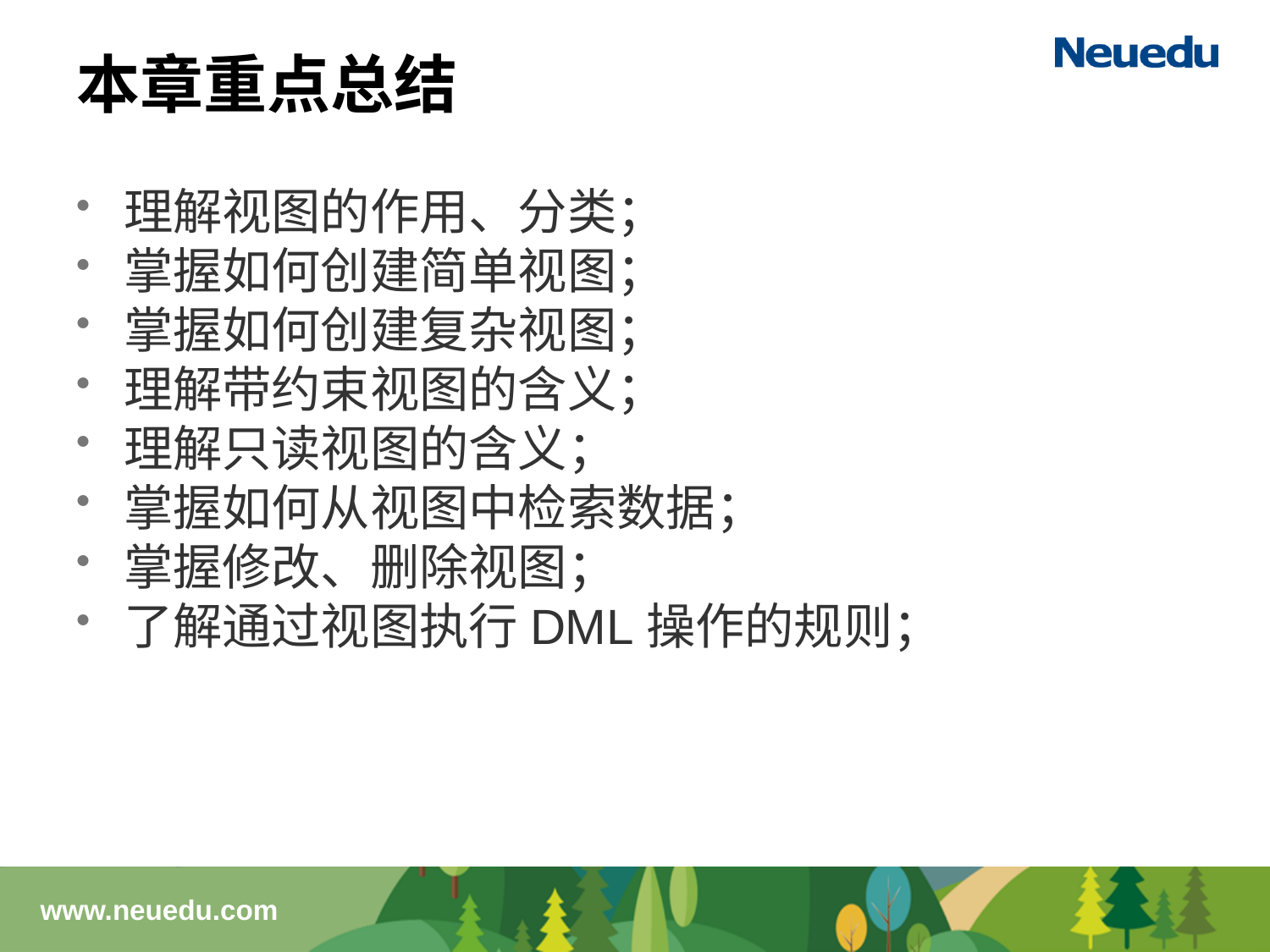

# 本章重点总结
理解视图的作用、分类；
掌握如何创建简单视图；
掌握如何创建复杂视图；
理解带约束视图的含义；
理解只读视图的含义；
掌握如何从视图中检索数据；
掌握修改、删除视图；
了解通过视图执行DML操作的规则；